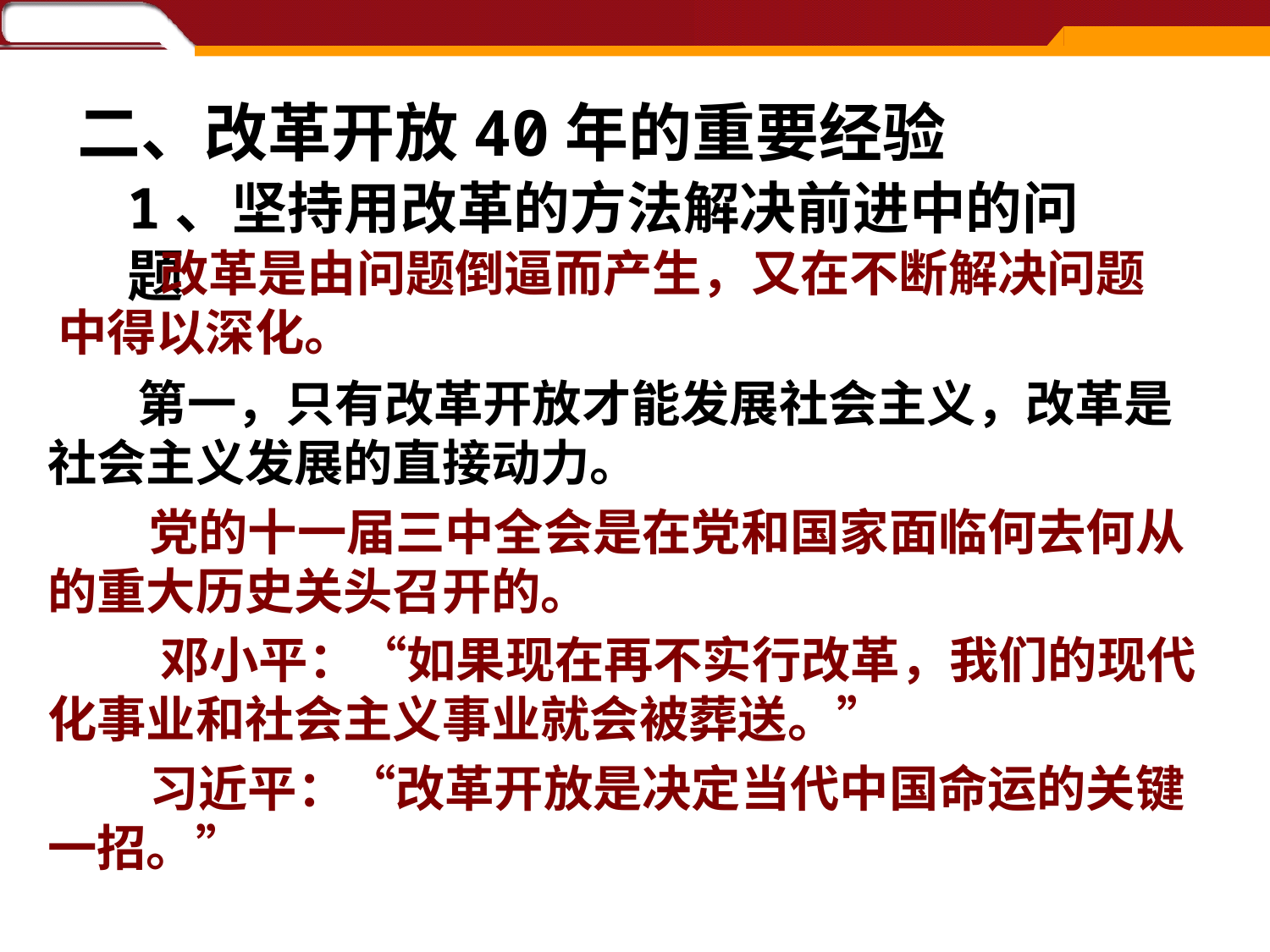

# 二、改革开放40年的重要经验
1、坚持用改革的方法解决前进中的问题
        改革是由问题倒逼而产生，又在不断解决问题中得以深化。
       第一，只有改革开放才能发展社会主义，改革是社会主义发展的直接动力。
        党的十一届三中全会是在党和国家面临何去何从的重大历史关头召开的。
         邓小平：“如果现在再不实行改革，我们的现代化事业和社会主义事业就会被葬送。”
        习近平：“改革开放是决定当代中国命运的关键一招。”